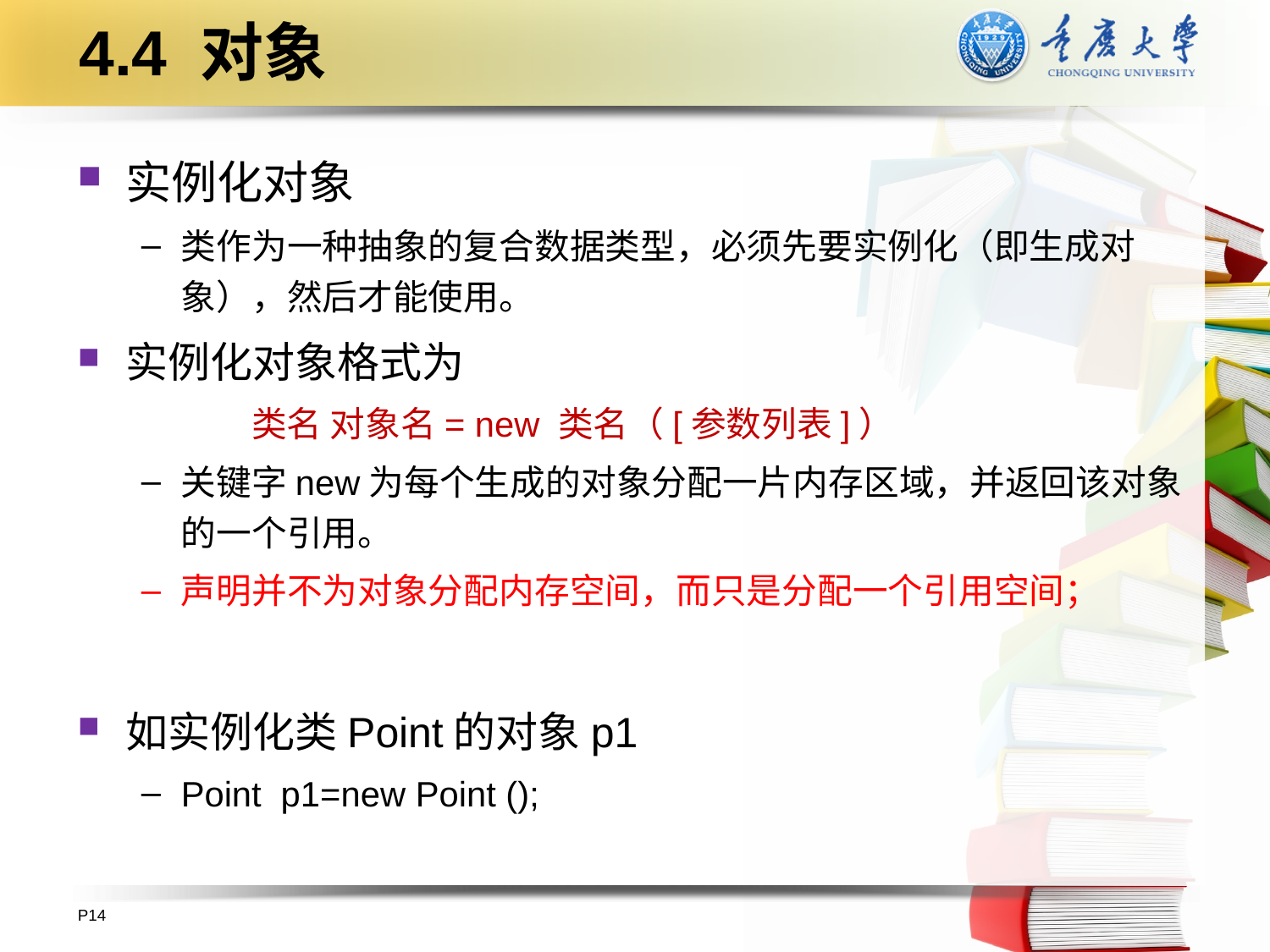

# 4.4 对象
实例化对象
类作为一种抽象的复合数据类型，必须先要实例化（即生成对象），然后才能使用。
实例化对象格式为
             类名 对象名= new 类名（[参数列表]）
关键字new为每个生成的对象分配一片内存区域，并返回该对象的一个引用。
声明并不为对象分配内存空间，而只是分配一个引用空间；

如实例化类Point的对象p1
Point  p1=new Point ();

P14